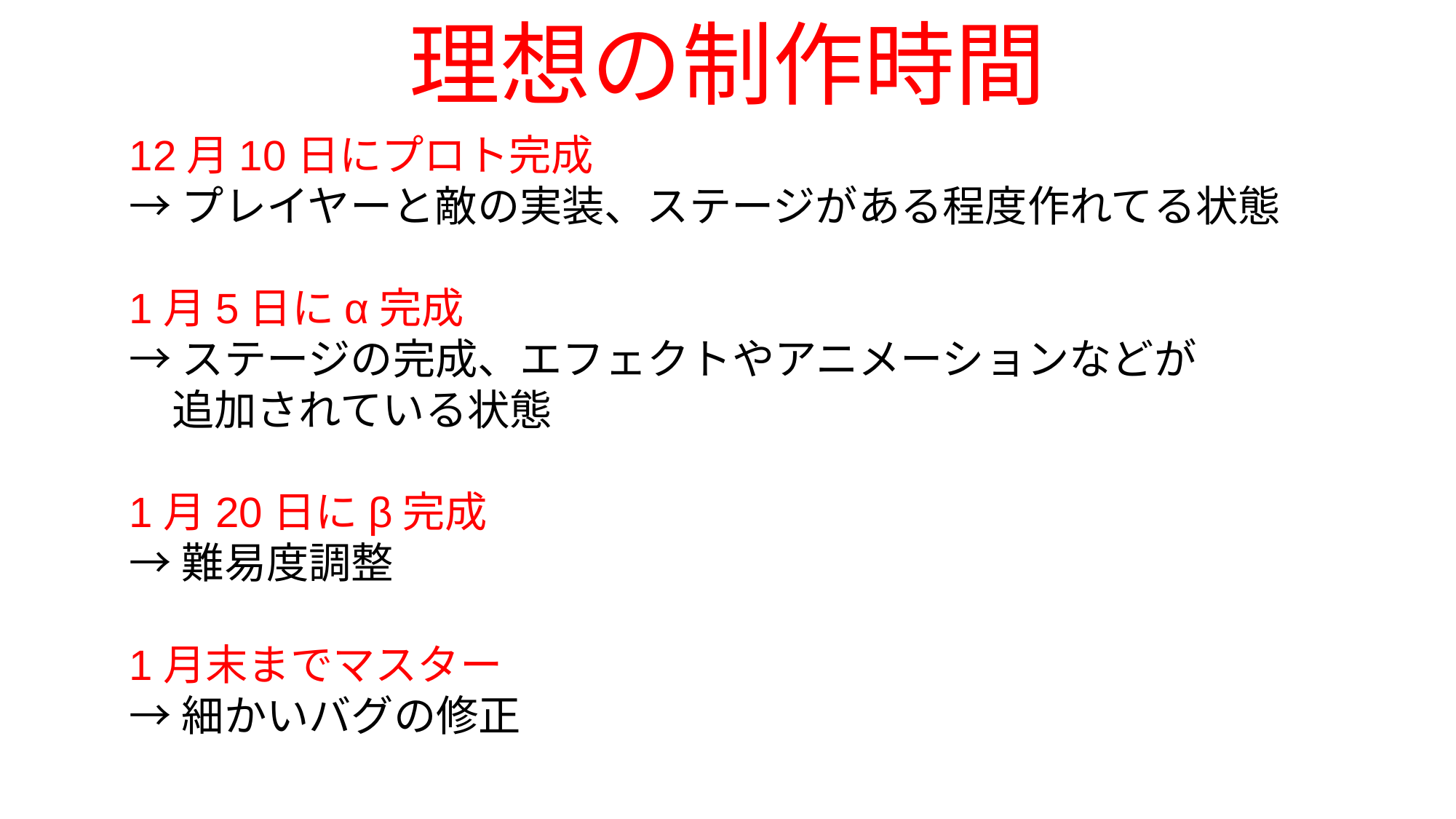

理想の制作時間
12月10日にプロト完成
→プレイヤーと敵の実装、ステージがある程度作れてる状態

1月5日にα完成
→ステージの完成、エフェクトやアニメーションなどが
　追加されている状態

1月20日にβ完成
→難易度調整

1月末までマスター
→細かいバグの修正